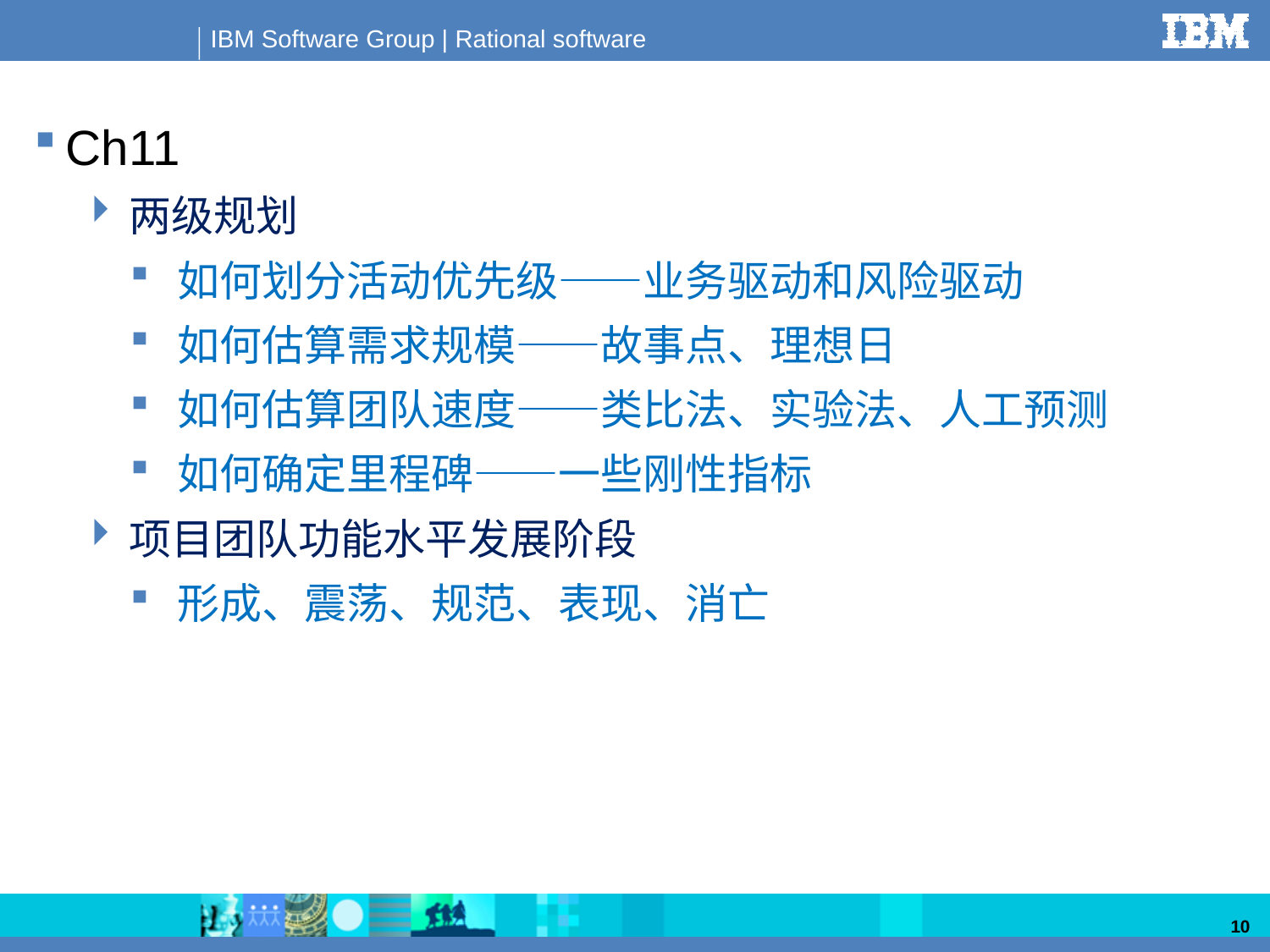

Ch11
两级规划
如何划分活动优先级——业务驱动和风险驱动
如何估算需求规模——故事点、理想日
如何估算团队速度——类比法、实验法、人工预测
如何确定里程碑——一些刚性指标
项目团队功能水平发展阶段
形成、震荡、规范、表现、消亡

10